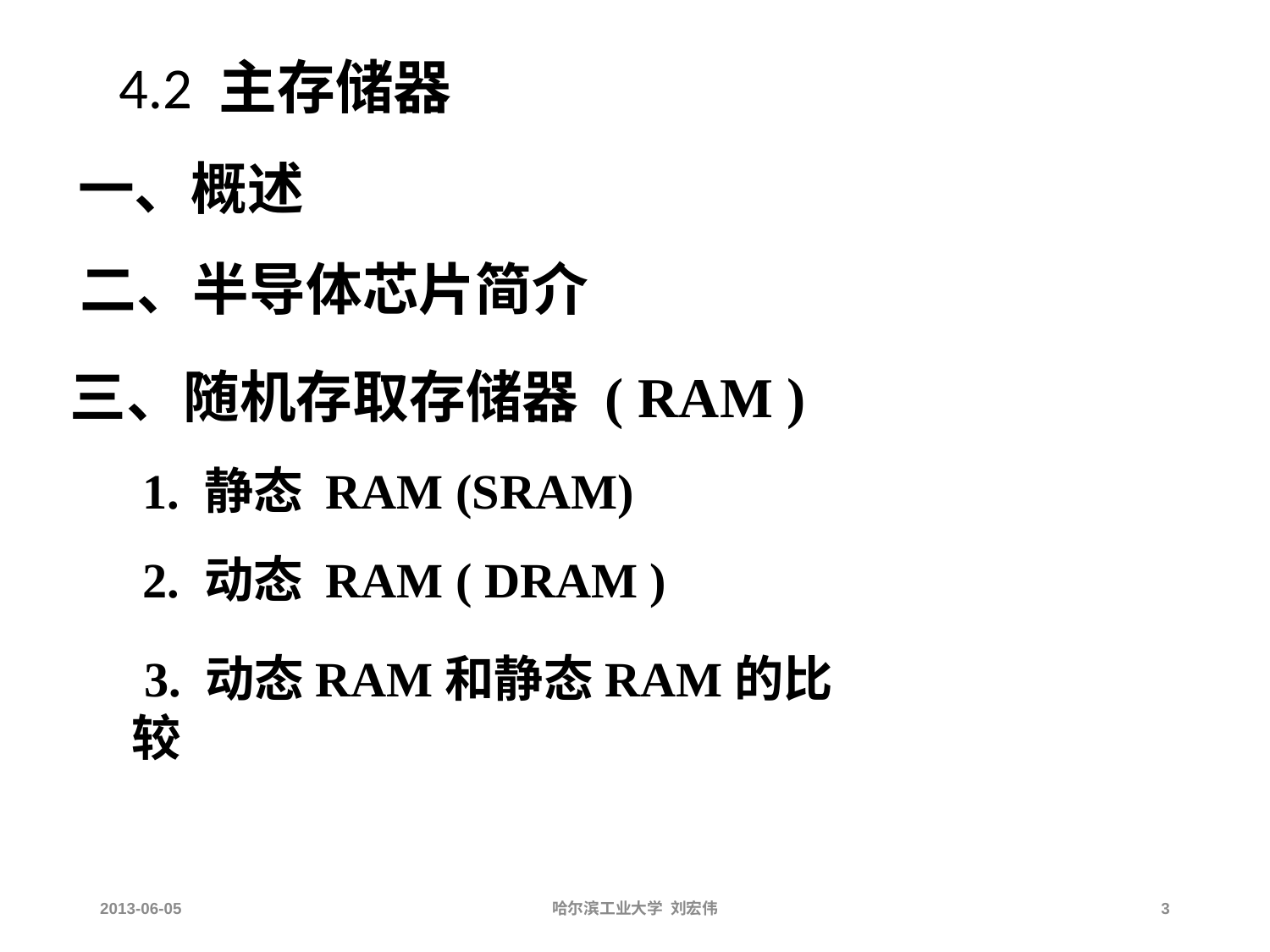

# 4.2 主存储器
一、概述
二、半导体芯片简介
三、随机存取存储器 ( RAM )
 1. 静态 RAM (SRAM)
 2. 动态 RAM ( DRAM )
 3. 动态RAM和静态RAM的比较
2013-06-05
哈尔滨工业大学  刘宏伟
3